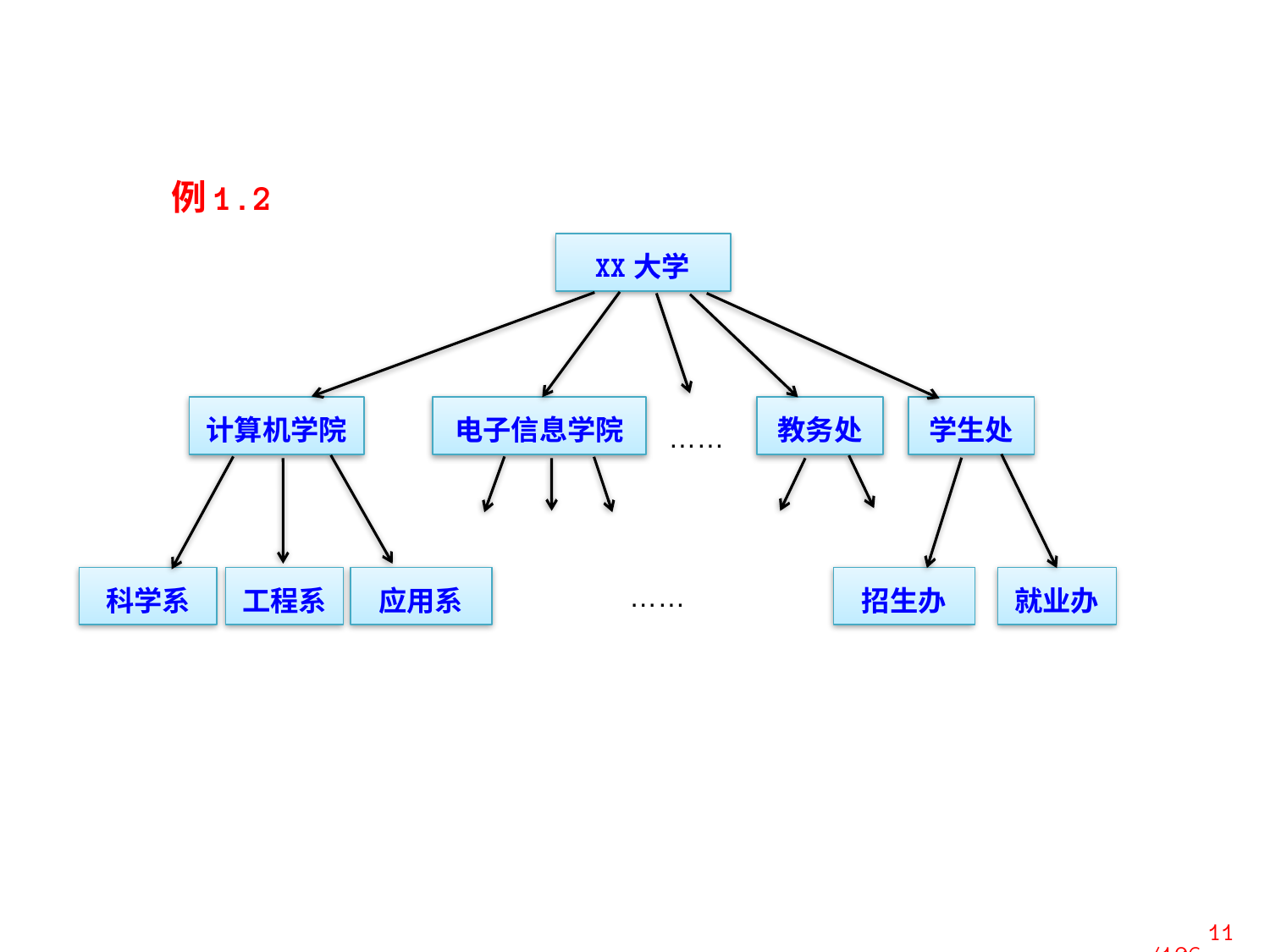

例1.2

XX大学

计算机学院
电子信息学院
教务处
学生处
……

……
科学系
工程系
应用系
招生办
就业办
                 11/106